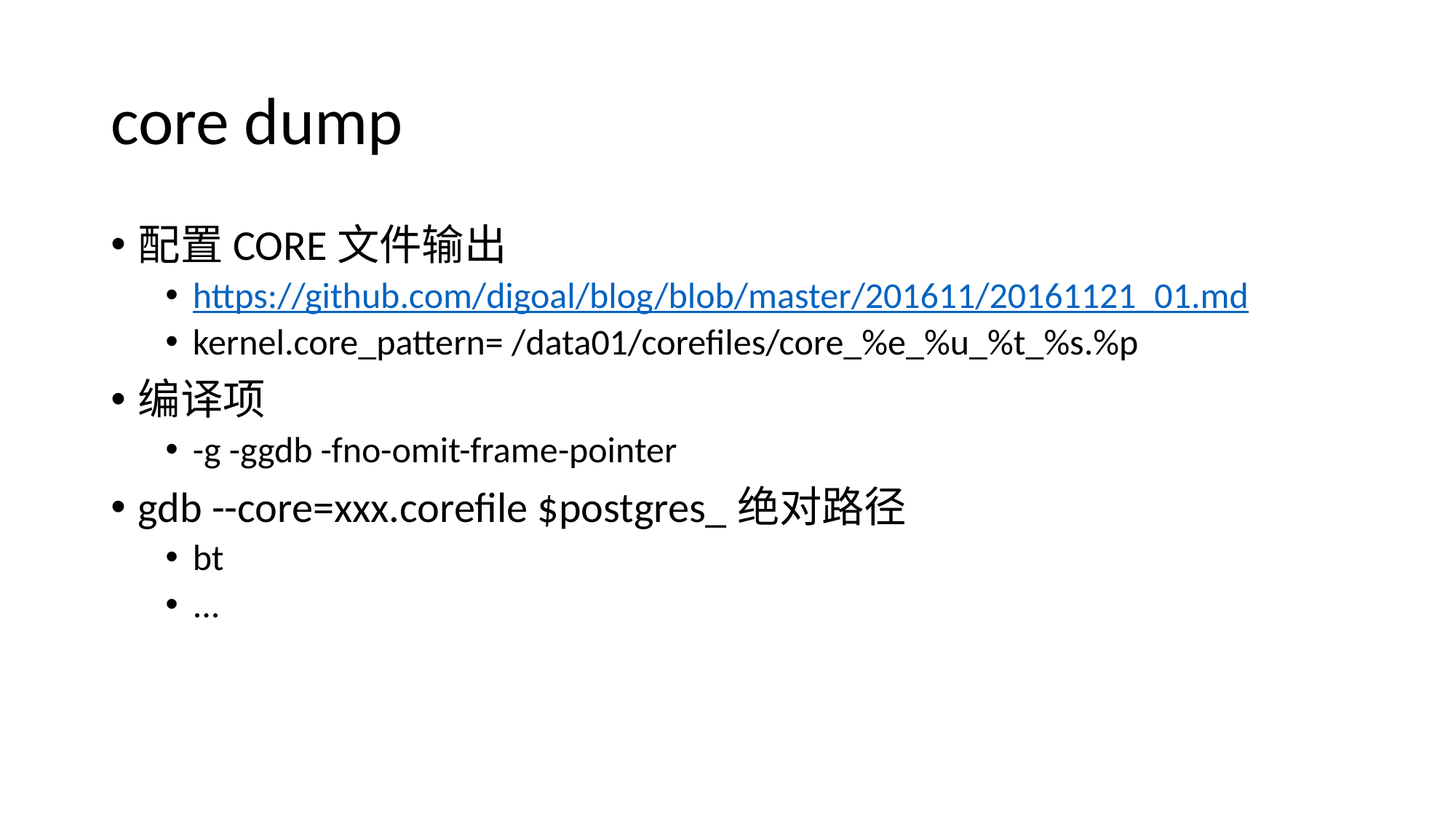

# core dump
配置CORE文件输出
https://github.com/digoal/blog/blob/master/201611/20161121_01.md
kernel.core_pattern= /data01/corefiles/core_%e_%u_%t_%s.%p
编译项
-g -ggdb -fno-omit-frame-pointer
gdb --core=xxx.corefile $postgres_绝对路径
bt
...